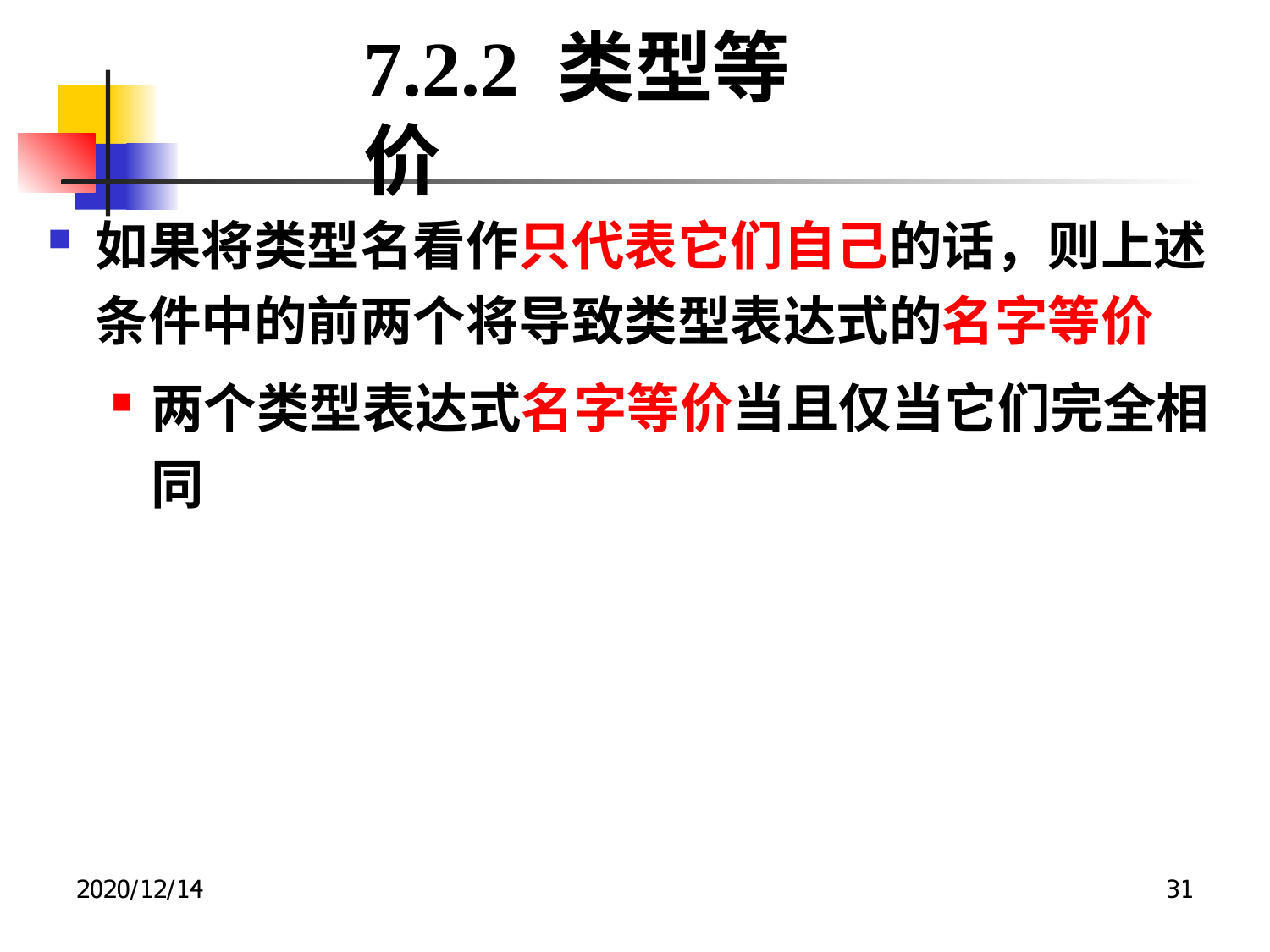

7.2.2 类型等价
如果将类型名看作只代表它们自己的话，则上述条件中的前两个将导致类型表达式的名字等价
两个类型表达式名字等价当且仅当它们完全相同
2020/12/14
31